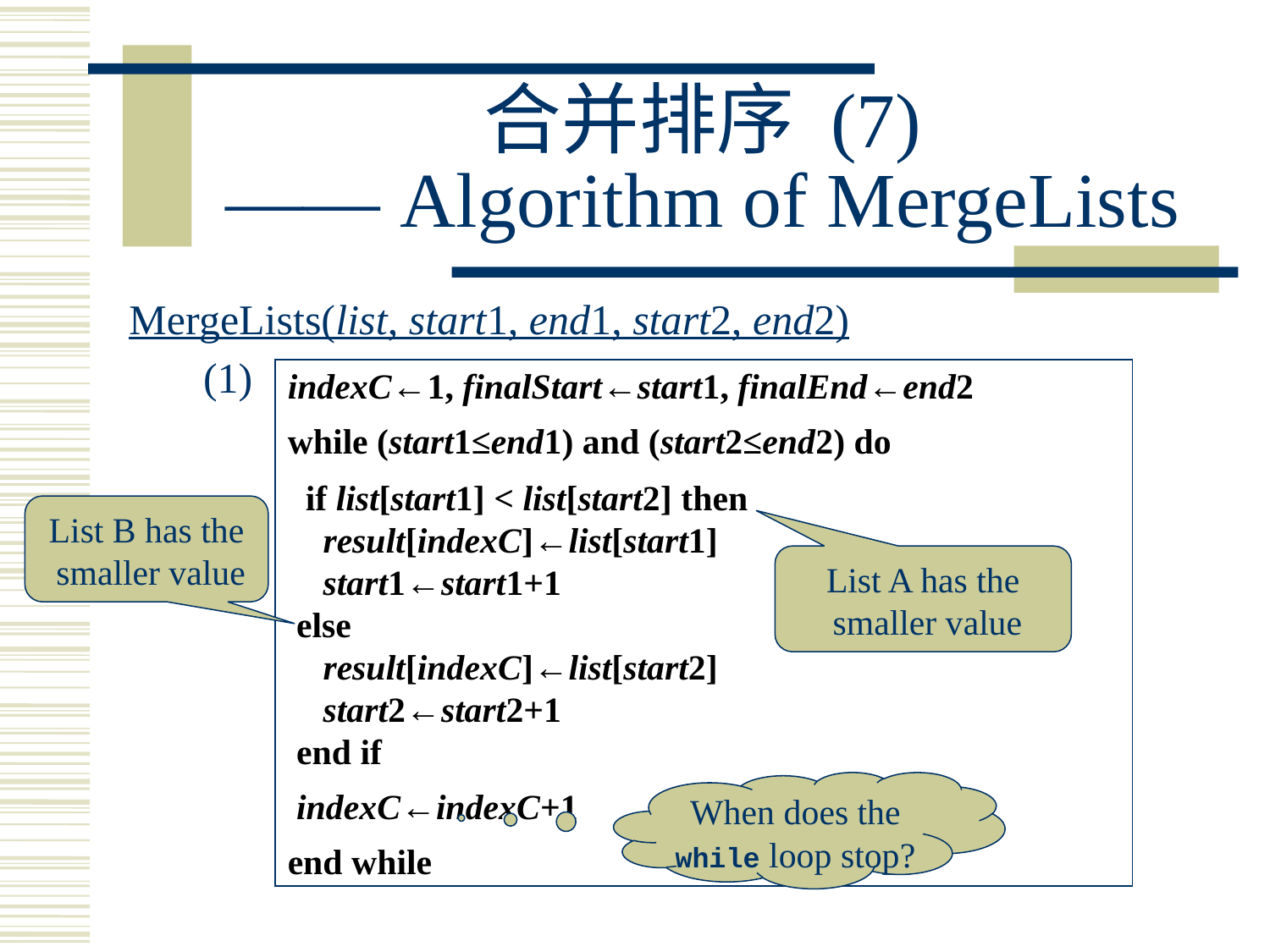

# 合并排序 (7) —— Algorithm of MergeLists
MergeLists(list, start1, end1, start2, end2)
       (1)
indexC←1, finalStart←start1, finalEnd←end2

while (start1≤end1) and (start2≤end2) do

  if list[start1] < list[start2] then
    result[indexC]←list[start1]
    start1←start1+1
 else
    result[indexC]←list[start2]
    start2←start2+1
 end if

 indexC←indexC+1

end while
List B has the
 smaller value
List A has the
 smaller value
When does the while loop stop?